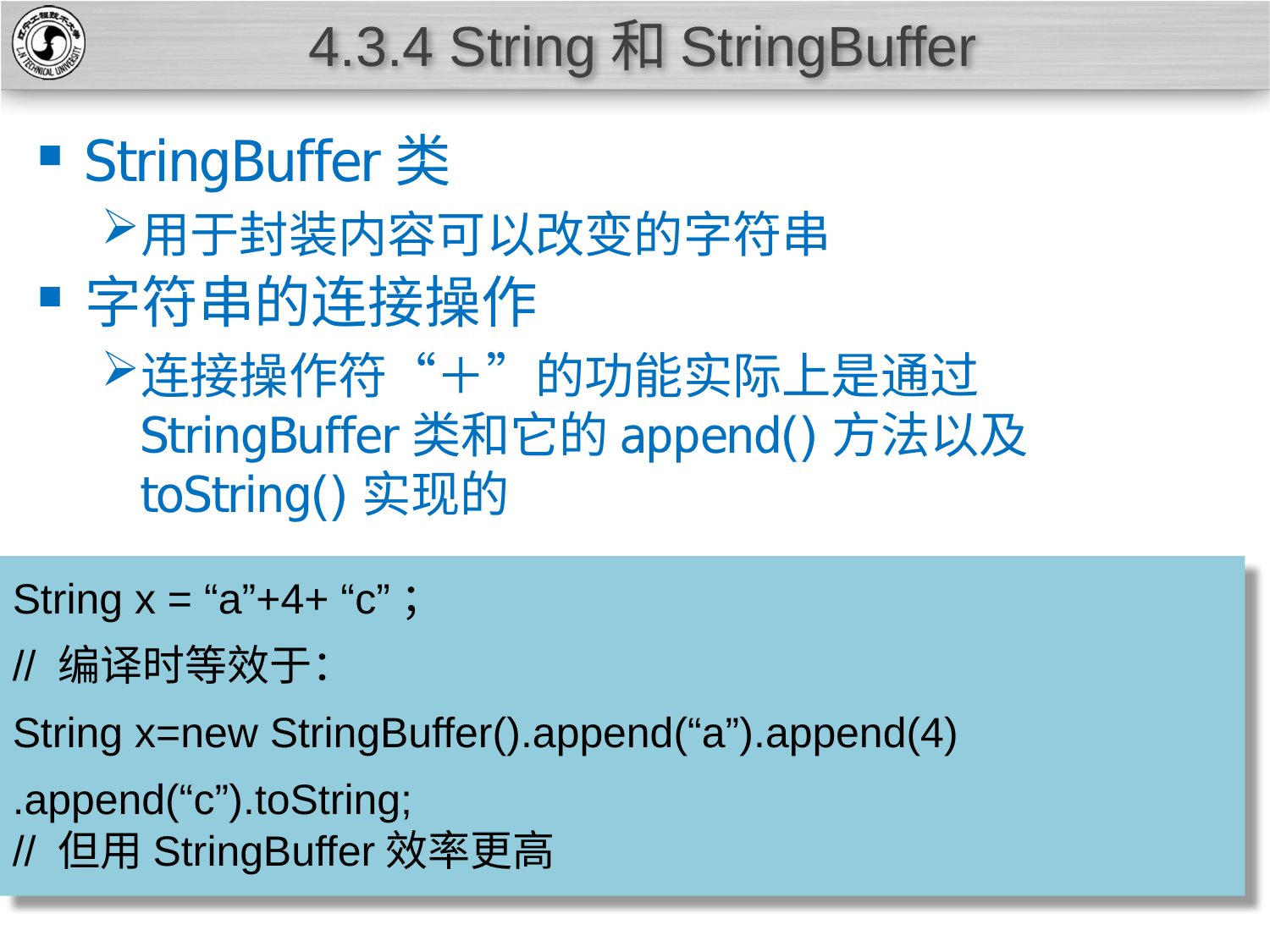

# 4.3.4 String和StringBuffer
StringBuffer类
用于封装内容可以改变的字符串
字符串的连接操作
连接操作符“＋”的功能实际上是通过StringBuffer类和它的append()方法以及toString()实现的

String x = “a”+4+ “c”；
// 编译时等效于：
String x=new StringBuffer().append(“a”).append(4)
.append(“c”).toString;
// 但用StringBuffer效率更高